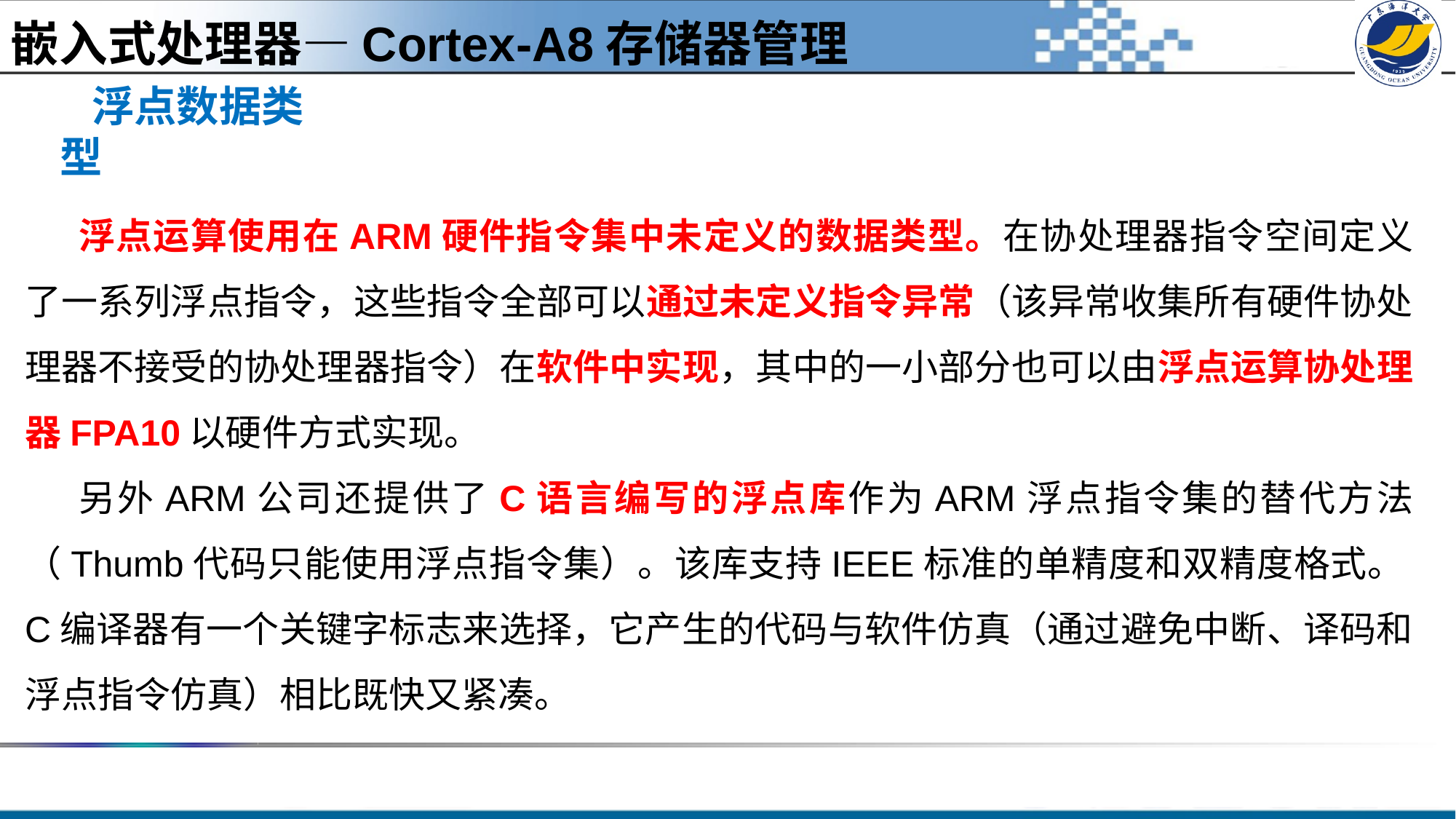

嵌入式处理器—Cortex-A8存储器管理
浮点数据类型
浮点运算使用在ARM硬件指令集中未定义的数据类型。在协处理器指令空间定义了一系列浮点指令，这些指令全部可以通过未定义指令异常（该异常收集所有硬件协处理器不接受的协处理器指令）在软件中实现，其中的一小部分也可以由浮点运算协处理器FPA10以硬件方式实现。
另外ARM公司还提供了C语言编写的浮点库作为ARM浮点指令集的替代方法（Thumb代码只能使用浮点指令集）。该库支持IEEE标准的单精度和双精度格式。C编译器有一个关键字标志来选择，它产生的代码与软件仿真（通过避免中断、译码和浮点指令仿真）相比既快又紧凑。
97